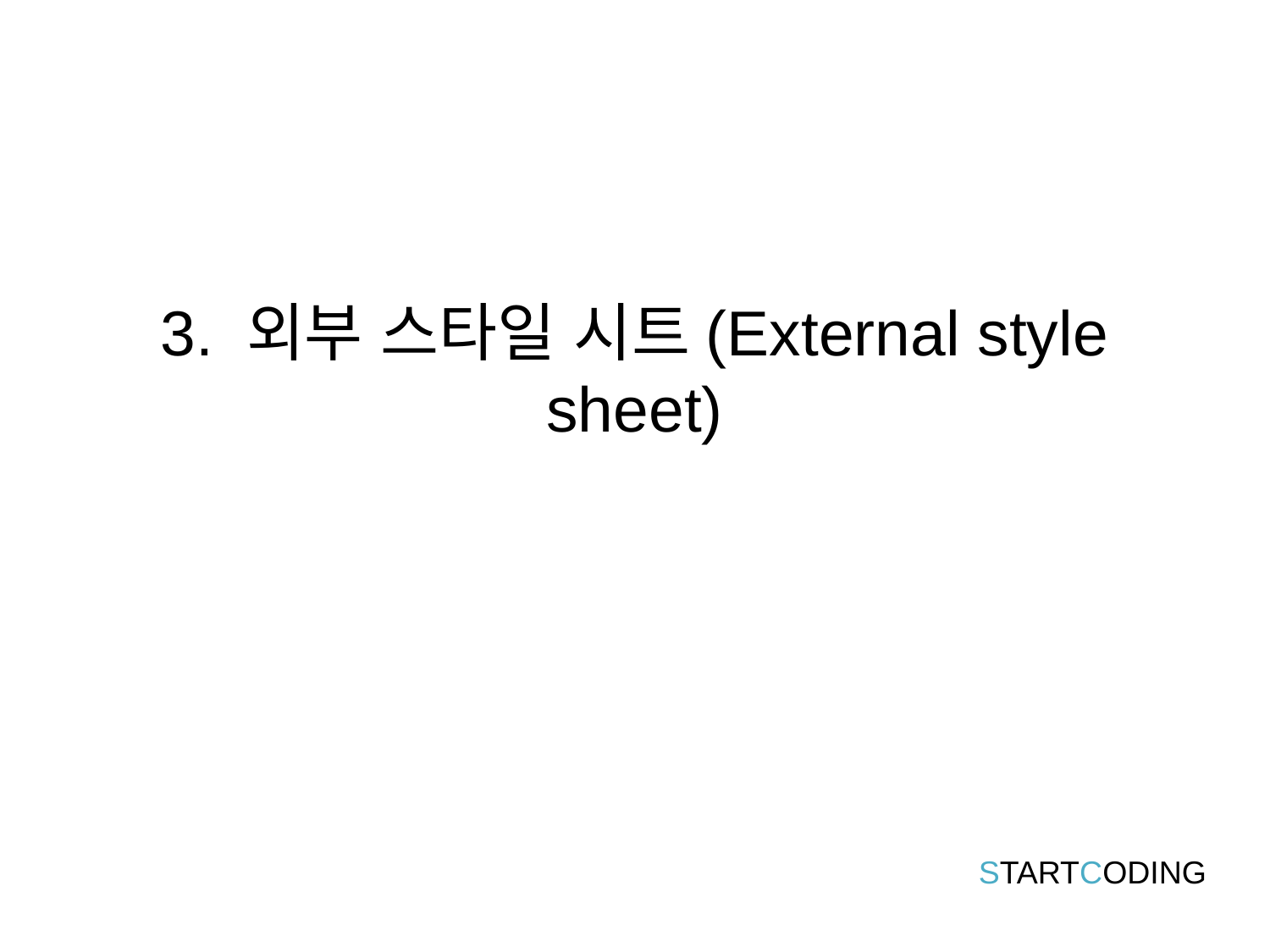

3. 외부 스타일 시트(External style sheet)
STARTCODING